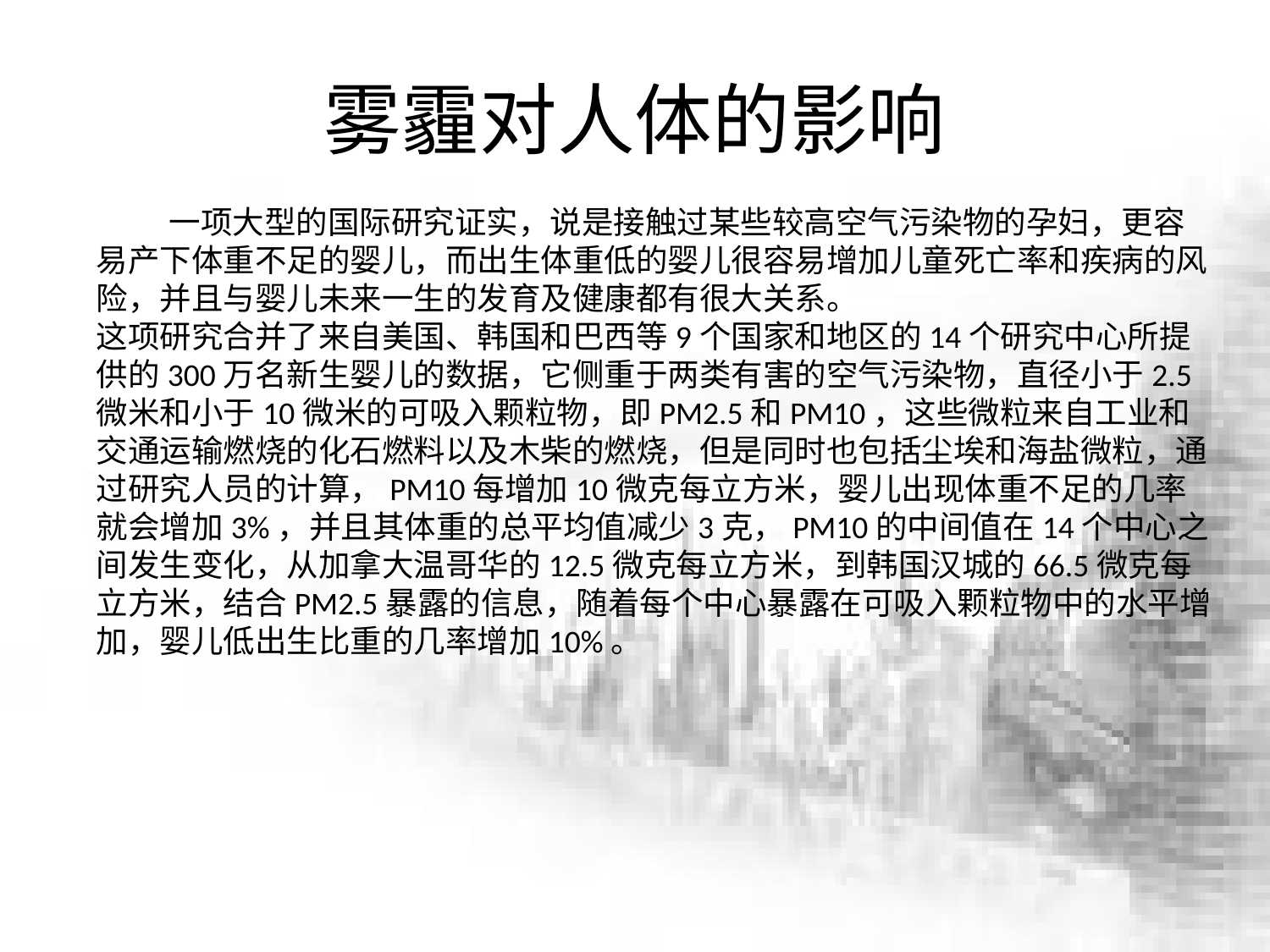

# 雾霾对人体的影响
         一项大型的国际研究证实，说是接触过某些较高空气污染物的孕妇，更容易产下体重不足的婴儿，而出生体重低的婴儿很容易增加儿童死亡率和疾病的风险，并且与婴儿未来一生的发育及健康都有很大关系。
这项研究合并了来自美国、韩国和巴西等9个国家和地区的14个研究中心所提供的300万名新生婴儿的数据，它侧重于两类有害的空气污染物，直径小于2.5微米和小于10微米的可吸入颗粒物，即PM2.5和PM10，这些微粒来自工业和交通运输燃烧的化石燃料以及木柴的燃烧，但是同时也包括尘埃和海盐微粒，通过研究人员的计算，PM10每增加10微克每立方米，婴儿出现体重不足的几率就会增加3%，并且其体重的总平均值减少3克，PM10的中间值在14个中心之间发生变化，从加拿大温哥华的12.5微克每立方米，到韩国汉城的66.5微克每立方米，结合PM2.5暴露的信息，随着每个中心暴露在可吸入颗粒物中的水平增加，婴儿低出生比重的几率增加10%。